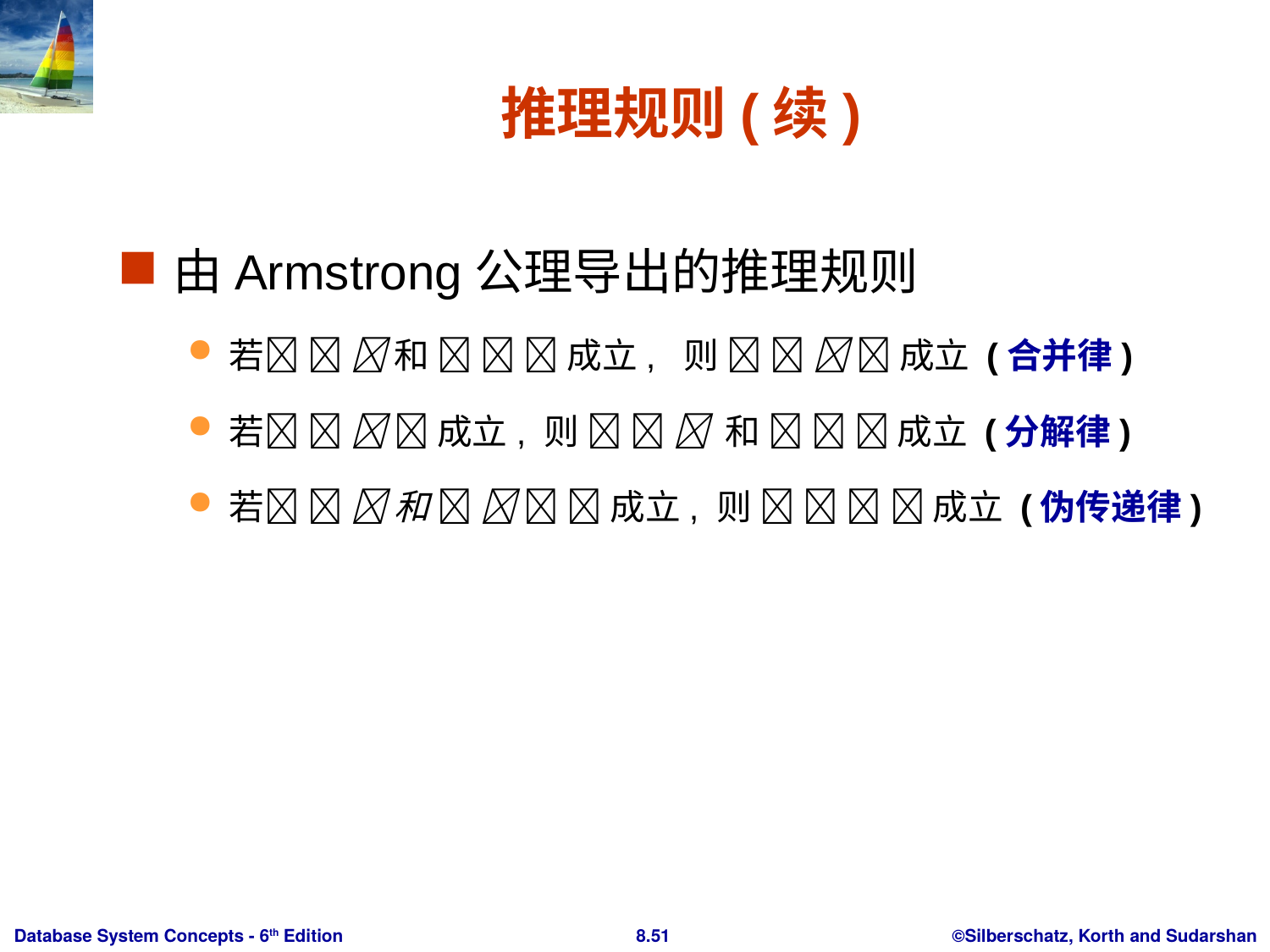

# 推理规则(续)
由Armstrong公理导出的推理规则
若α → β 和 α → γ 成立,  则 α → β γ 成立 (合并律)
若α → β γ 成立, 则 α → β  和 α → γ 成立 (分解律)
若α → β 和 γ β → δ 成立, 则 α γ → δ 成立 (伪传递律)